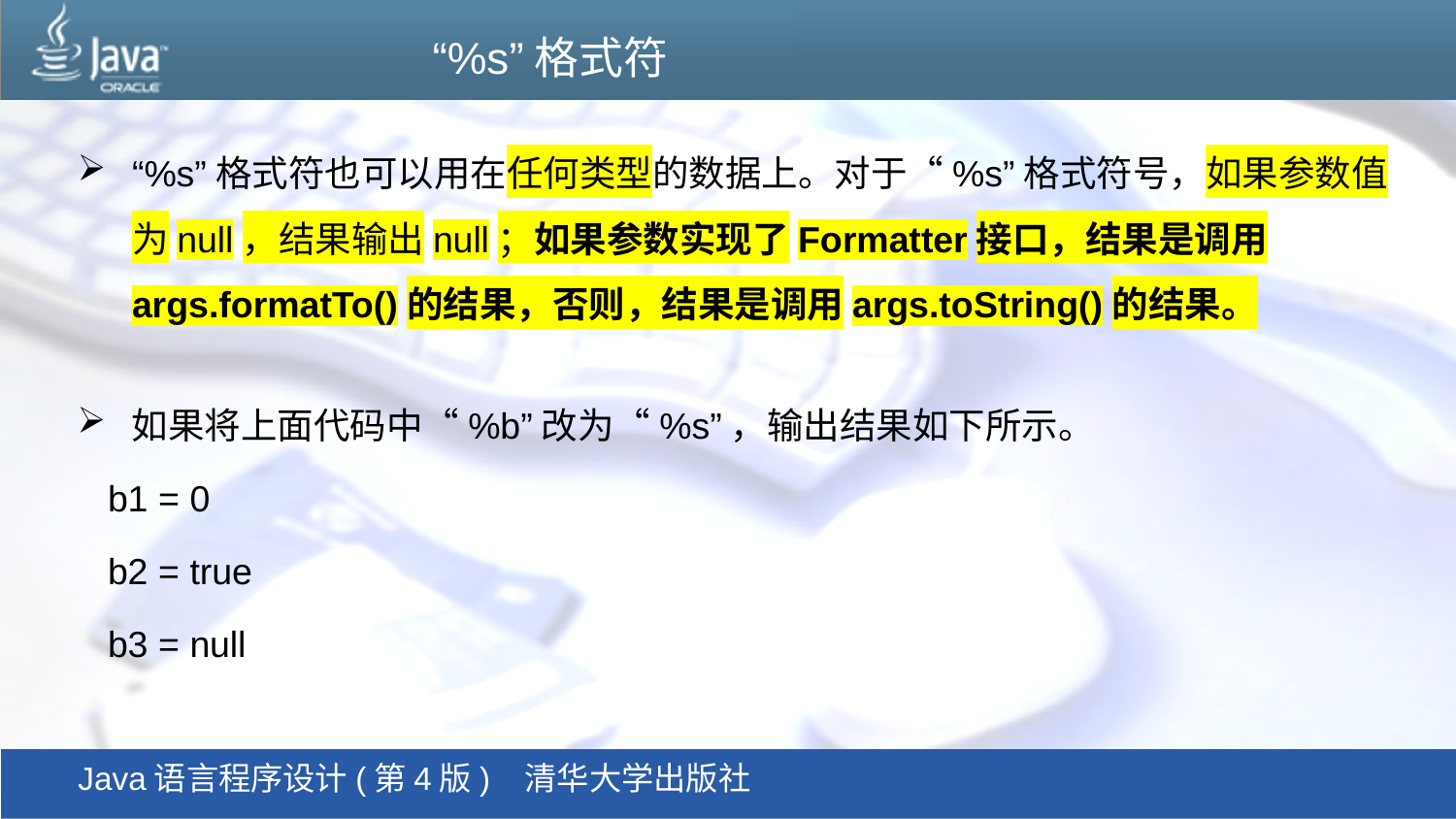

# “%s”格式符
“%s”格式符也可以用在任何类型的数据上。对于“%s”格式符号，如果参数值为null，结果输出null；如果参数实现了Formatter接口，结果是调用args.formatTo()的结果，否则，结果是调用args.toString()的结果。
如果将上面代码中“%b”改为“%s”，输出结果如下所示。
   b1 = 0
   b2 = true
   b3 = null